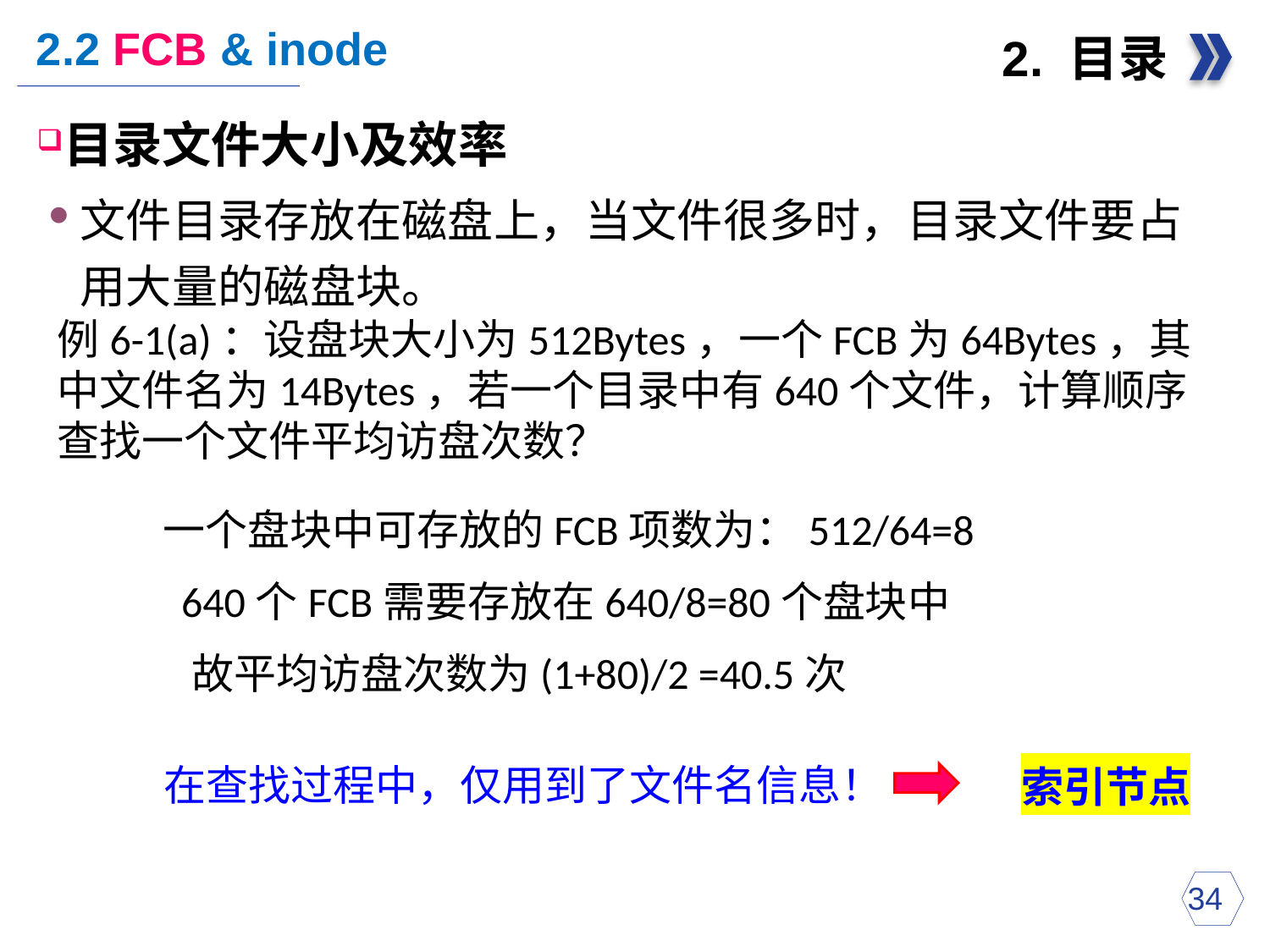

2.2 FCB & inode
2. 目录

目录文件大小及效率
文件目录存放在磁盘上，当文件很多时，目录文件要占用大量的磁盘块。
例6-1(a)：设盘块大小为512Bytes，一个FCB为64Bytes，其中文件名为14Bytes，若一个目录中有640个文件，计算顺序查找一个文件平均访盘次数？
 一个盘块中可存放的FCB项数为：512/64=8
    640个FCB需要存放在640/8=80个盘块中
    故平均访盘次数为(1+80)/2 =40.5次
 在查找过程中，仅用到了文件名信息！
索引节点

 34